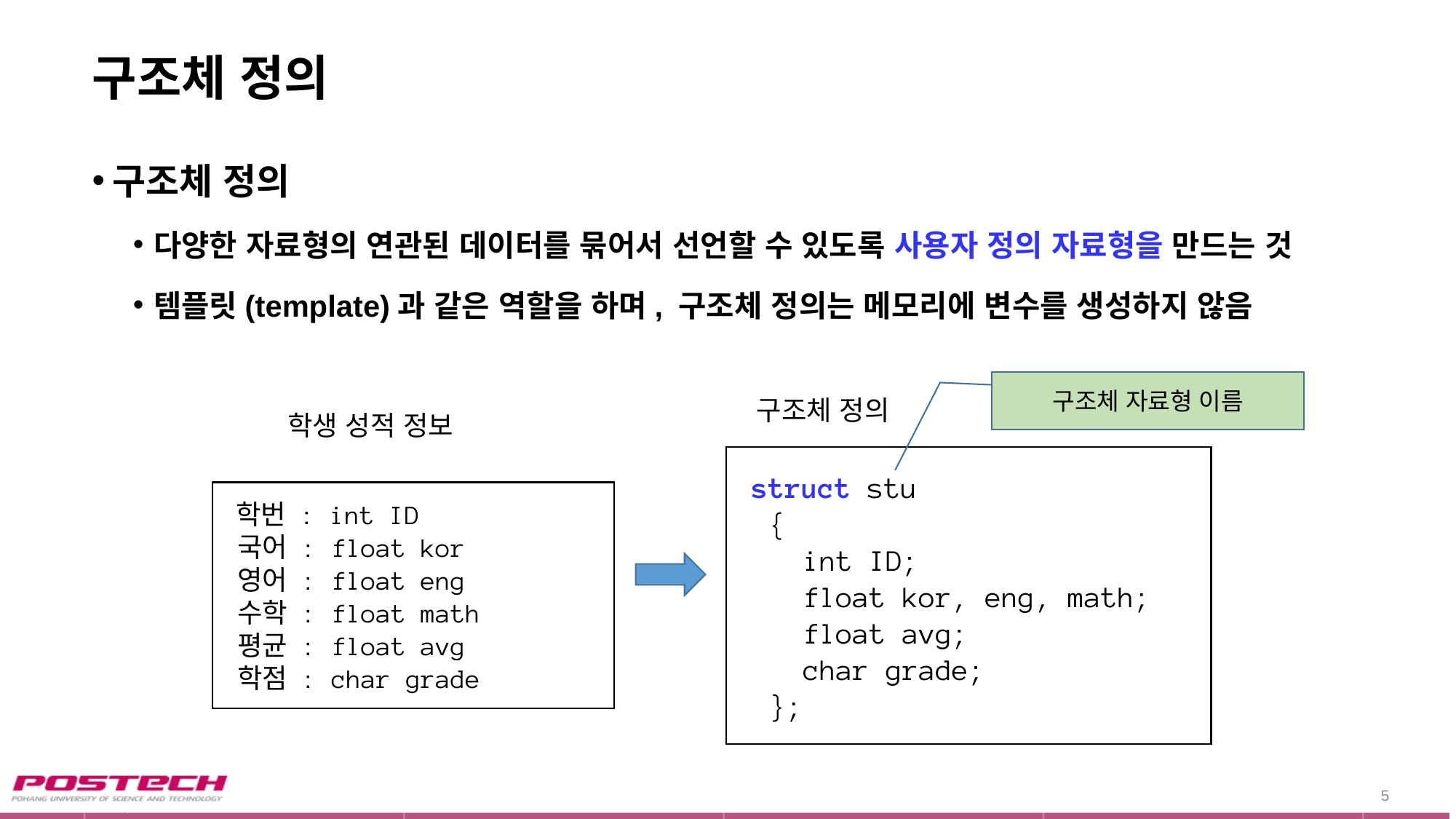

# 구조체 정의
구조체 정의
다양한 자료형의 연관된 데이터를 묶어서 선언할 수 있도록 사용자 정의 자료형을 만드는 것
템플릿(template)과 같은 역할을 하며, 구조체 정의는 메모리에 변수를 생성하지 않음
구조체 자료형 이름
구조체 정의
학생 성적 정보
 struct stu
  {
    int ID;
    float kor, eng, math;
    float avg;
    char grade;
  };

 학번 : int ID
 국어 : float kor
 영어 : float eng
 수학 : float math
 평균 : float avg
 학점 : char grade

5